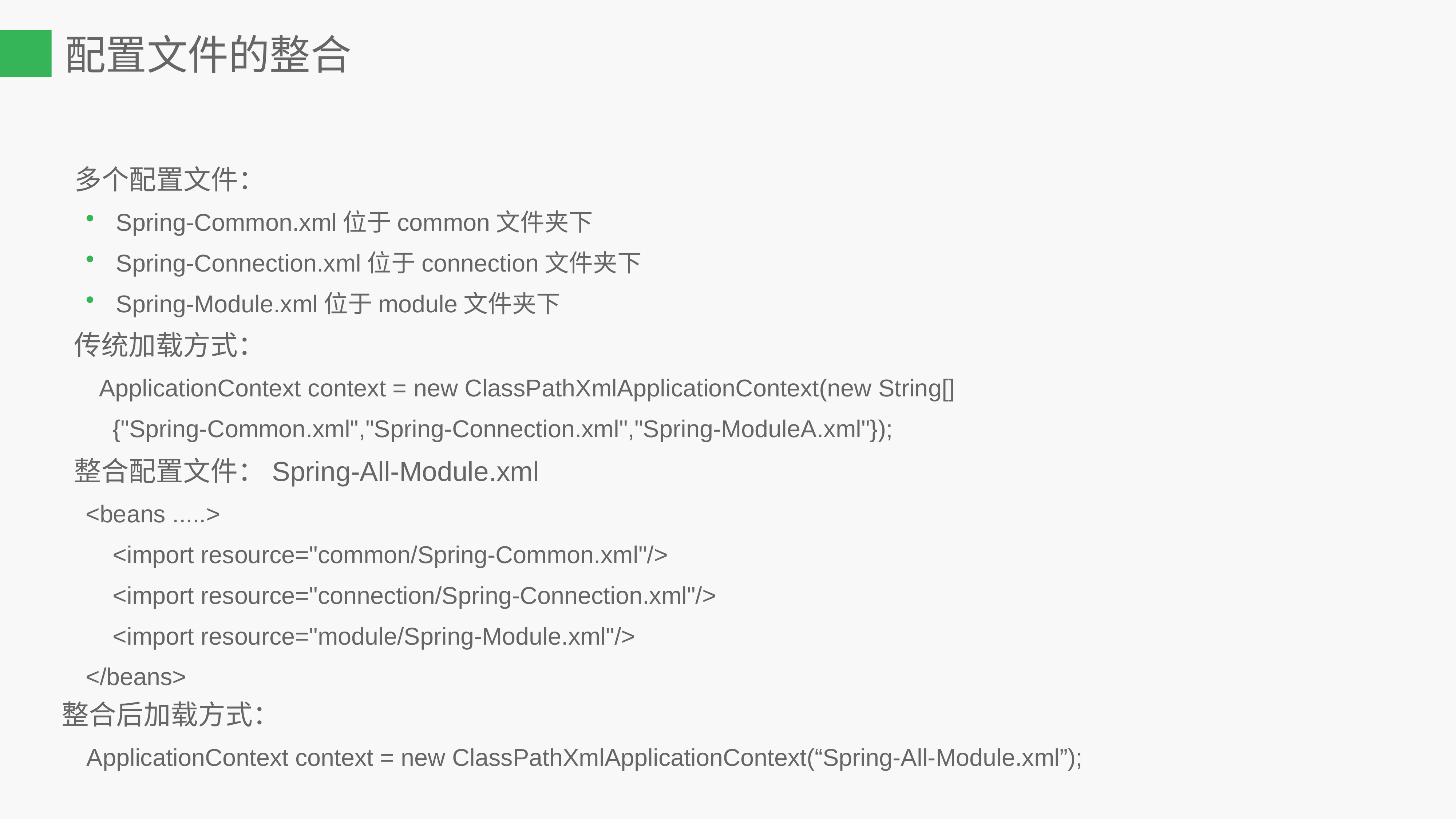

配置文件的整合

多个配置文件：
Spring-Common.xml位于common文件夹下
Spring-Connection.xml位于connection文件夹下
Spring-Module.xml位于module文件夹下

传统加载方式：
  ApplicationContext context = new ClassPathXmlApplicationContext(new String[]
    {"Spring-Common.xml","Spring-Connection.xml","Spring-ModuleA.xml"});

整合配置文件：Spring-All-Module.xml
<beans .....>
    <import resource="common/Spring-Common.xml"/>
    <import resource="connection/Spring-Connection.xml"/>
    <import resource="module/Spring-Module.xml"/>
</beans>

整合后加载方式：
  ApplicationContext context = new ClassPathXmlApplicationContext(“Spring-All-Module.xml”);